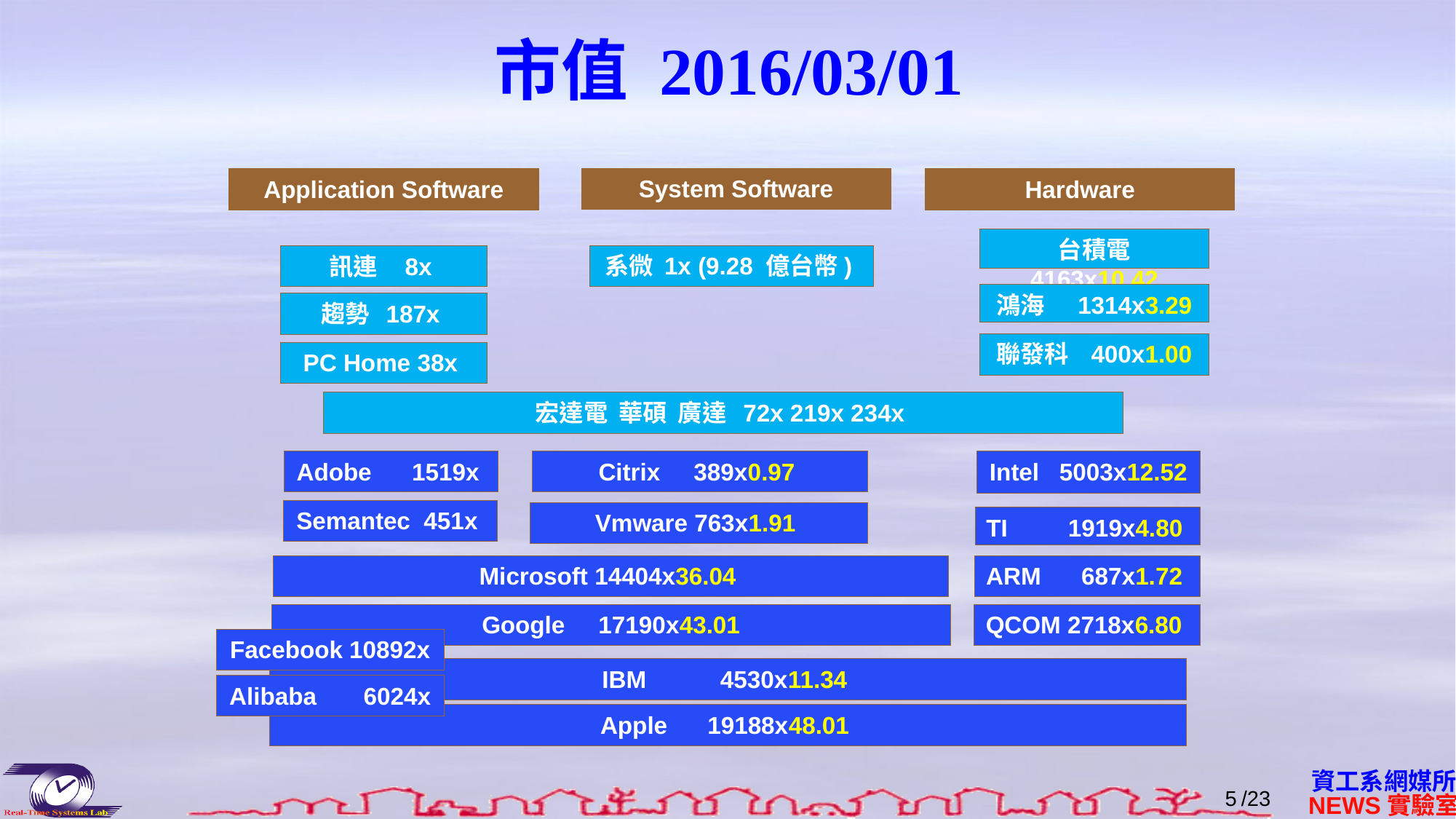

# 市值 2016/03/01
System Software
Application Software
Hardware
台積電 4163x10.42
系微 1x (9.28 億台幣)
訊連    8x
鴻海     1314x3.29
趨勢  187x
聯發科   400x1.00
PC Home 38x
宏達電  華碩  廣達  72x 219x 234x
Adobe      1519x
Citrix     389x0.97
Intel   5003x12.52
Semantec  451x
Vmware 763x1.91
TI         1919x4.80
Microsoft 14404x36.04
ARM      687x1.72
Google     17190x43.01
QCOM 2718x6.80
Facebook 10892x
IBM           4530x11.34
Alibaba       6024x
Apple      19188x48.01
5
/23